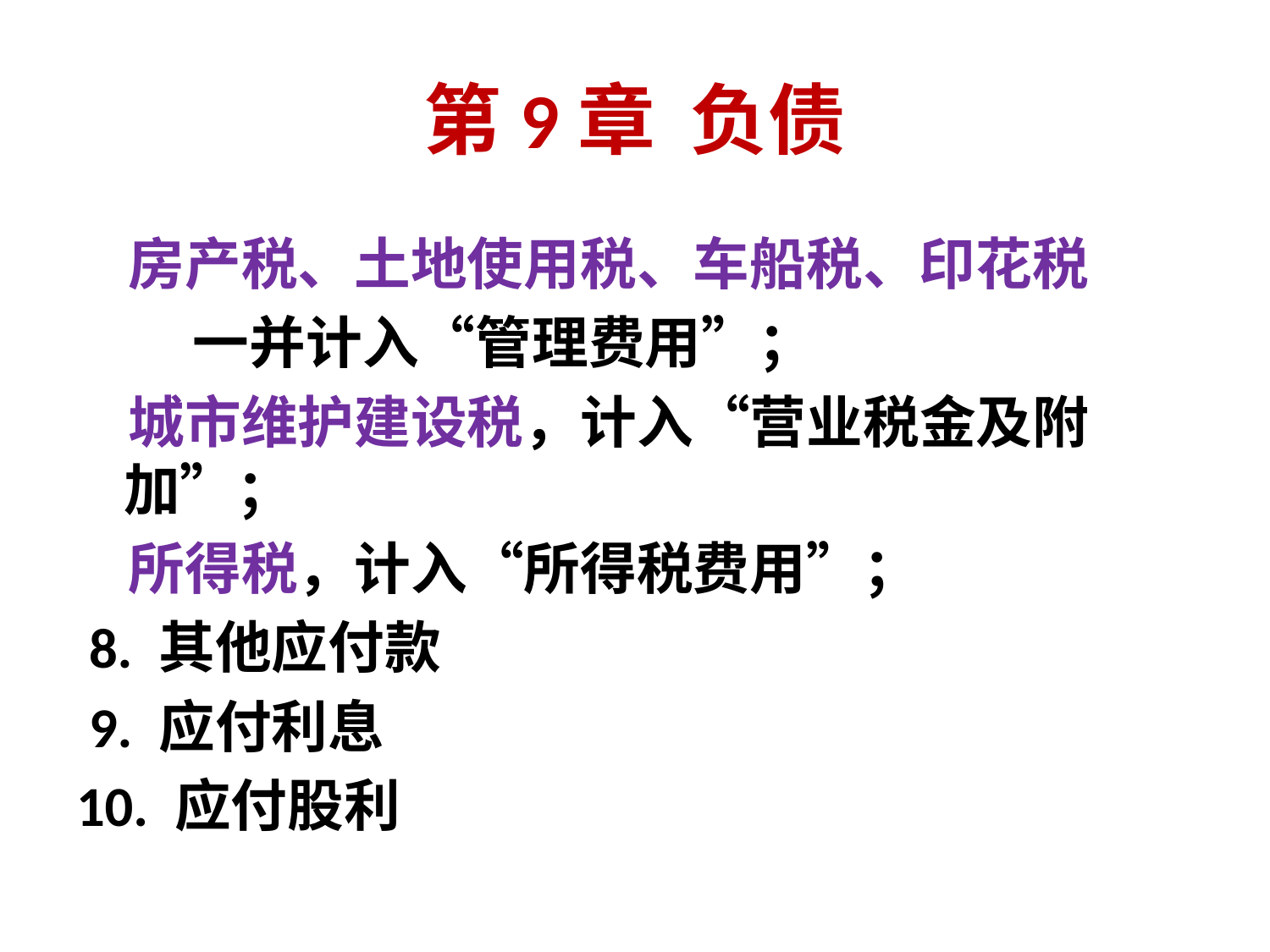

# 第9章  负债
   房产税、土地使用税、车船税、印花税
        一并计入“管理费用”；
   城市维护建设税，计入“营业税金及附加”；
   所得税，计入“所得税费用”；
 8. 其他应付款
 9. 应付利息
10. 应付股利